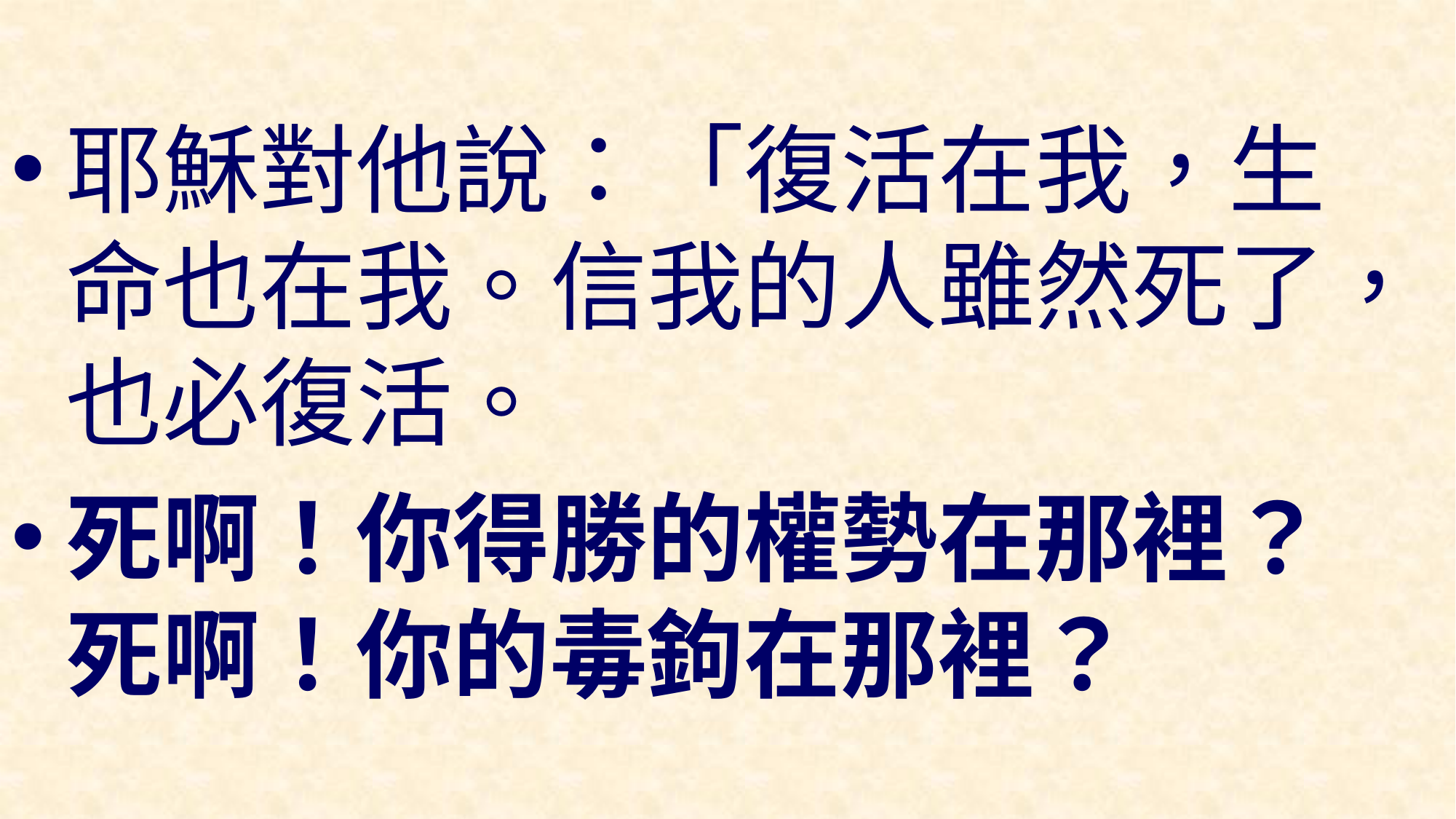

耶穌對他說：「復活在我，生命也在我。信我的人雖然死了，也必復活。
死啊！你得勝的權勢在那裡？死啊！你的毒鉤在那裡？